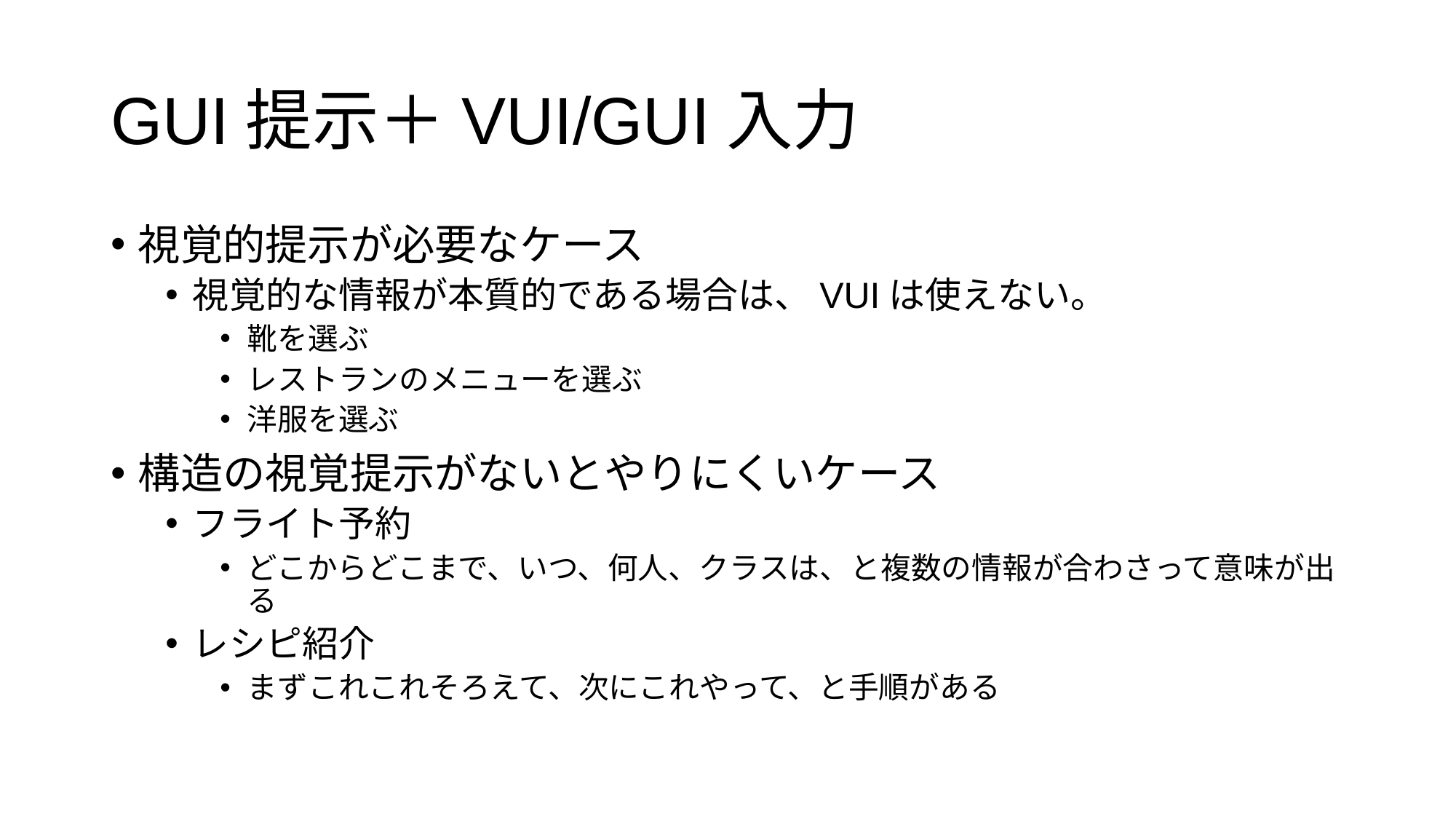

# GUI提示＋VUI/GUI入力
視覚的提示が必要なケース
視覚的な情報が本質的である場合は、VUIは使えない。
靴を選ぶ
レストランのメニューを選ぶ
洋服を選ぶ
構造の視覚提示がないとやりにくいケース
フライト予約
どこからどこまで、いつ、何人、クラスは、と複数の情報が合わさって意味が出る
レシピ紹介
まずこれこれそろえて、次にこれやって、と手順がある